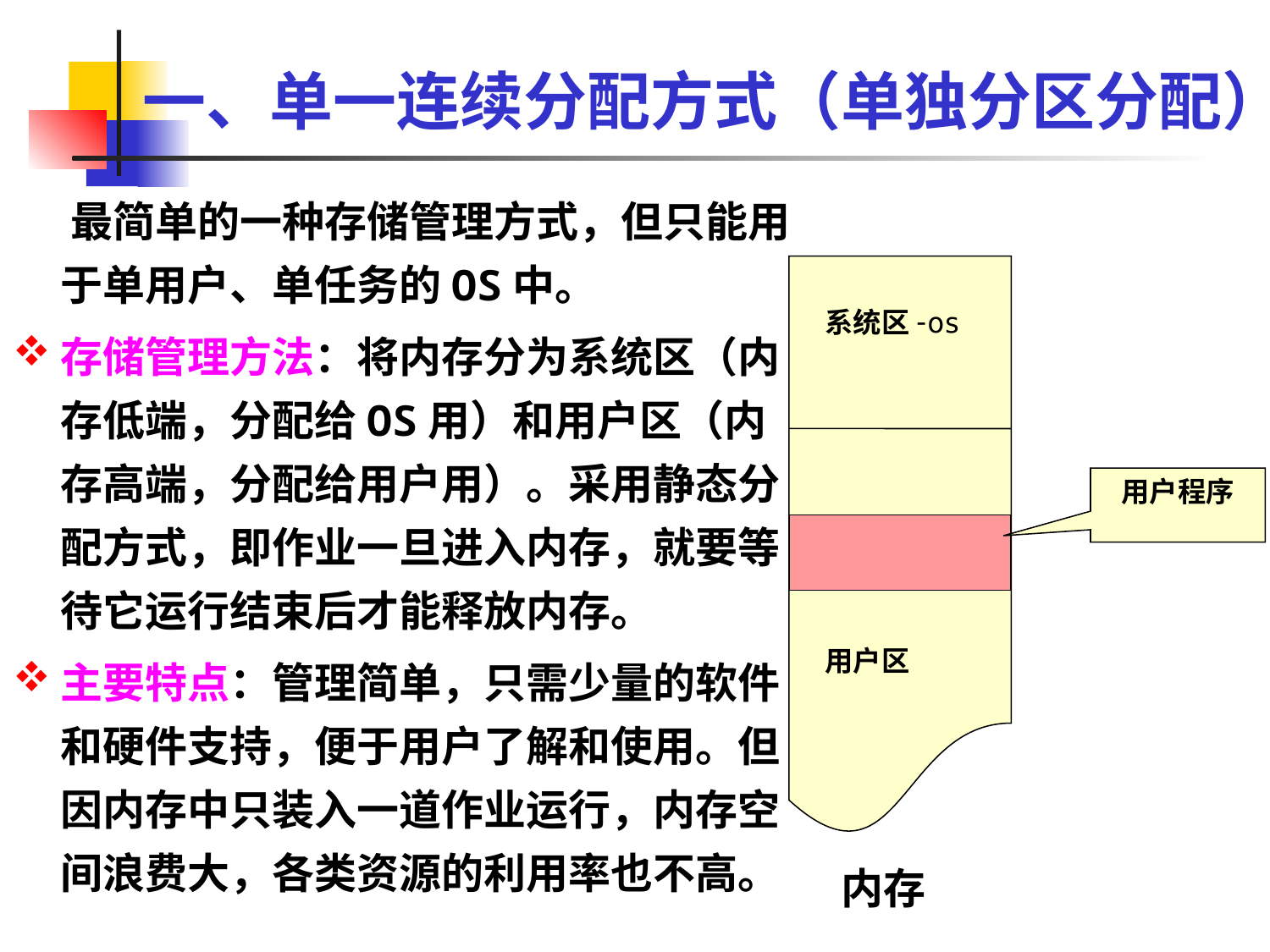

# 一、单一连续分配方式（单独分区分配）
     最简单的一种存储管理方式，但只能用于单用户、单任务的OS中。
存储管理方法：将内存分为系统区（内存低端，分配给OS用）和用户区（内存高端，分配给用户用）。采用静态分配方式，即作业一旦进入内存，就要等待它运行结束后才能释放内存。
主要特点：管理简单，只需少量的软件和硬件支持，便于用户了解和使用。但因内存中只装入一道作业运行，内存空间浪费大，各类资源的利用率也不高。

系统区-os

用户程序

用户区
内存